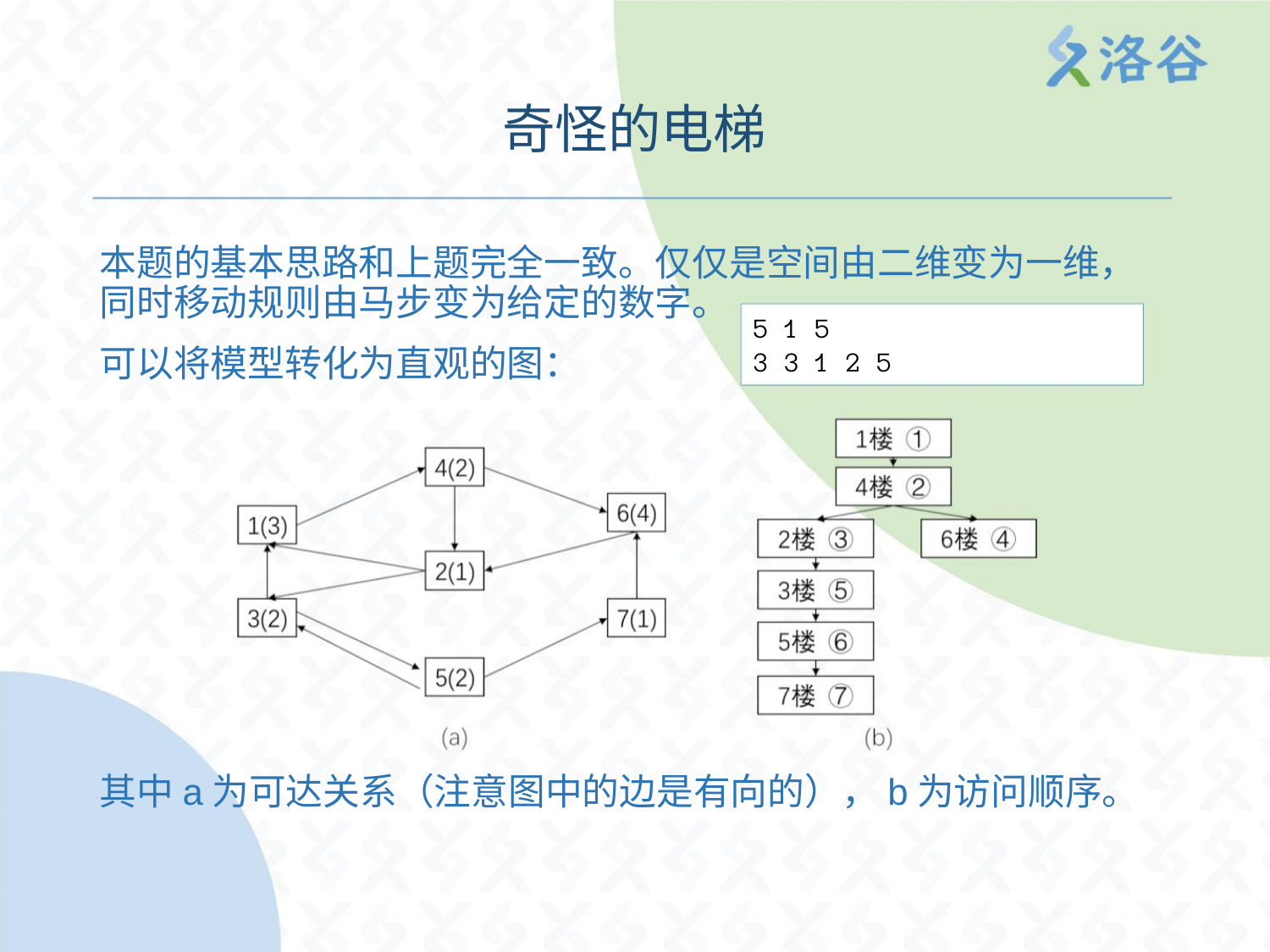

奇怪的电梯
本题的基本思路和上题完全一致。仅仅是空间由二维变为一维，
同时移动规则由马步变为给定的数字。
5 1 5
3 3 1 2 5
可以将模型转化为直观的图：
其中a为可达关系（注意图中的边是有向的），b为访问顺序。